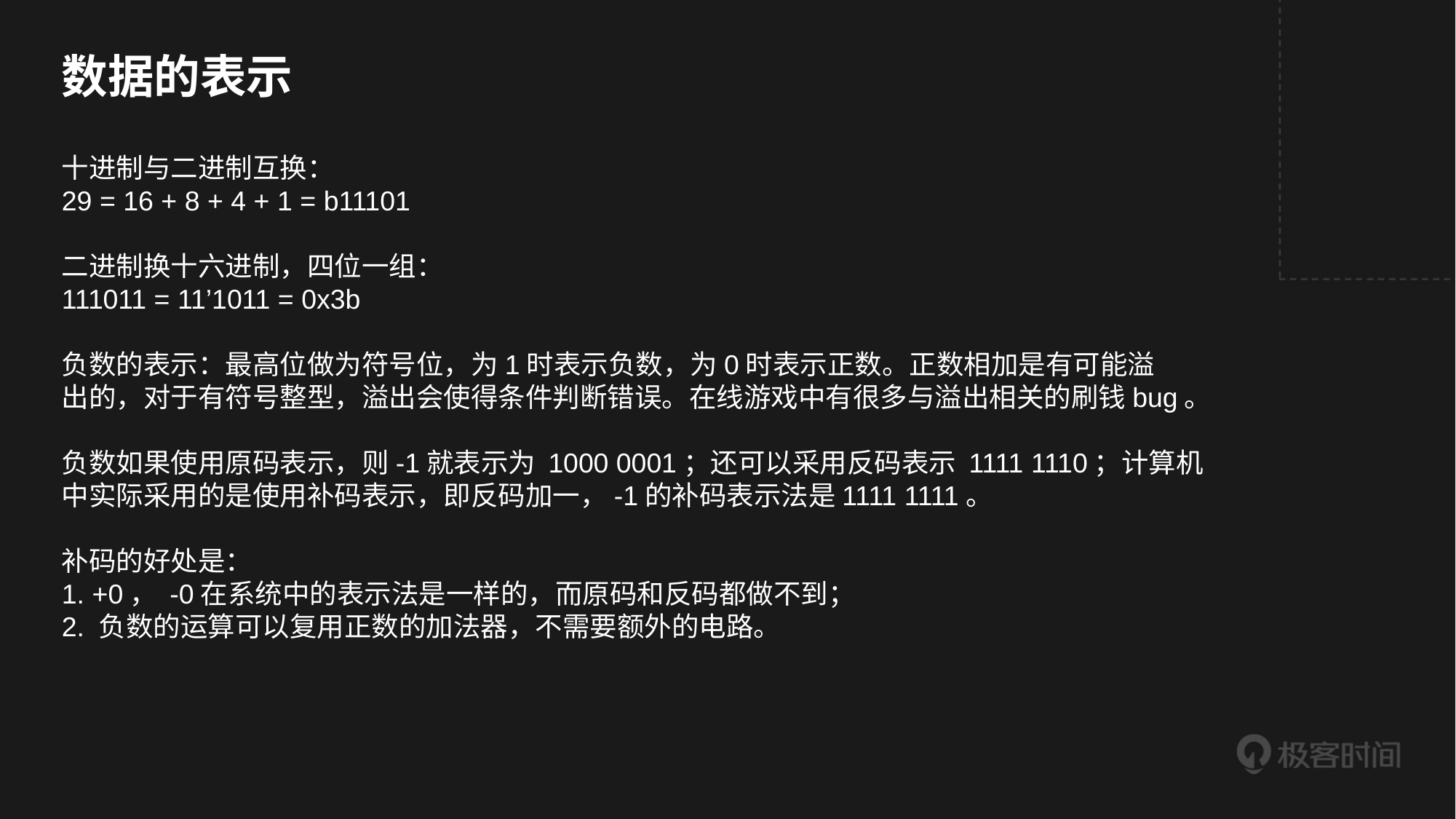

数据的表示

十进制与二进制互换：
29 = 16 + 8 + 4 + 1 = b11101

二进制换十六进制，四位一组：
111011 = 11’1011 = 0x3b

负数的表示：最高位做为符号位，为1时表示负数，为0时表示正数。正数相加是有可能溢
出的，对于有符号整型，溢出会使得条件判断错误。在线游戏中有很多与溢出相关的刷钱bug。

负数如果使用原码表示，则-1就表示为 1000 0001；还可以采用反码表示 1111 1110；计算机
中实际采用的是使用补码表示，即反码加一，-1的补码表示法是1111 1111。

补码的好处是：
1. +0， -0在系统中的表示法是一样的，而原码和反码都做不到；
2. 负数的运算可以复用正数的加法器，不需要额外的电路。